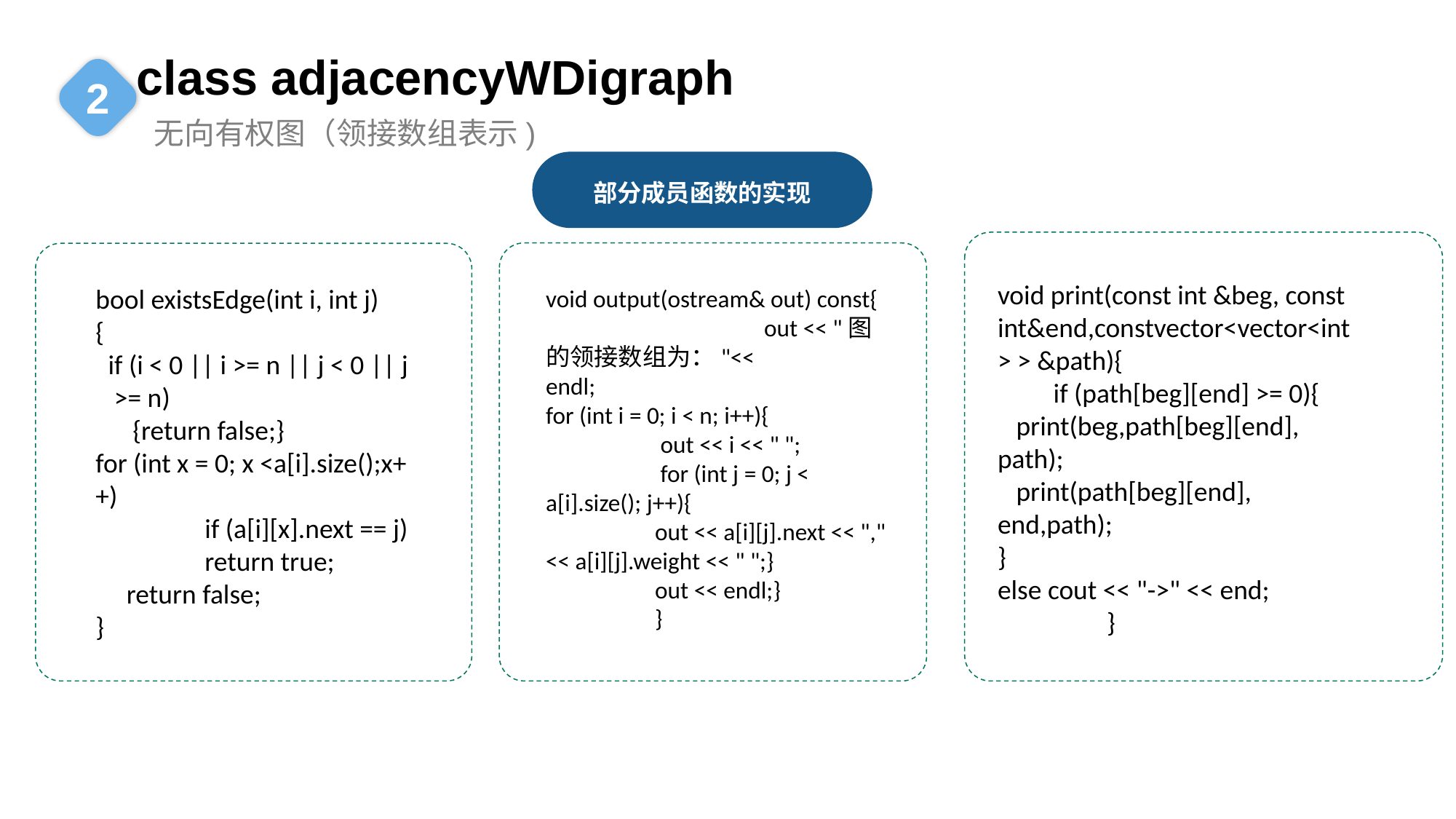

class adjacencyWDigraph
无向有权图（领接数组表示)

2

部分成员函数的实现

void print(const int &beg, const int&end,constvector<vector<int> > &path){
         if (path[beg][end] >= 0){
   print(beg,path[beg][end], path);
   print(path[beg][end], end,path);
}
else cout << "->" << end;
	}
bool existsEdge(int i, int j)
{
  if (i < 0 || i >= n || j < 0 || j      >= n)
      {return false;}
for (int x = 0; x <a[i].size();x++)
	if (a[i][x].next == j)
	return true;
     return false;
}
void output(ostream& out) const{	   	out << "图的领接数组为："<<    	endl;
for (int i = 0; i < n; i++){
                     out << i << " ";
                     for (int j = 0; j < a[i].size(); j++){
	out << a[i][j].next << "," << a[i][j].weight << " ";}
	out << endl;}
	}